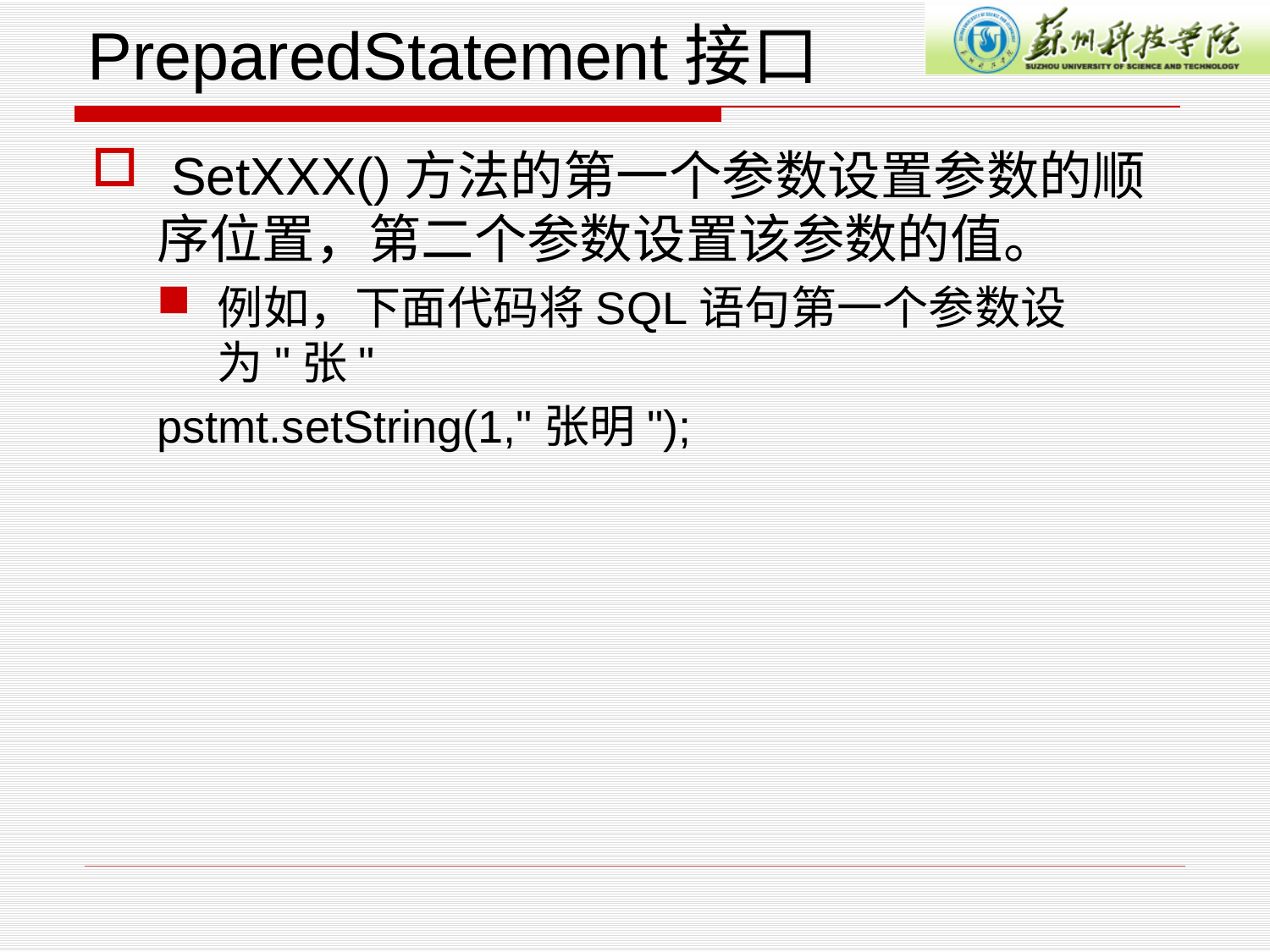

# PreparedStatement接口
 SetXXX()方法的第一个参数设置参数的顺序位置，第二个参数设置该参数的值。
例如，下面代码将SQL语句第一个参数设为"张"
pstmt.setString(1,"张明");